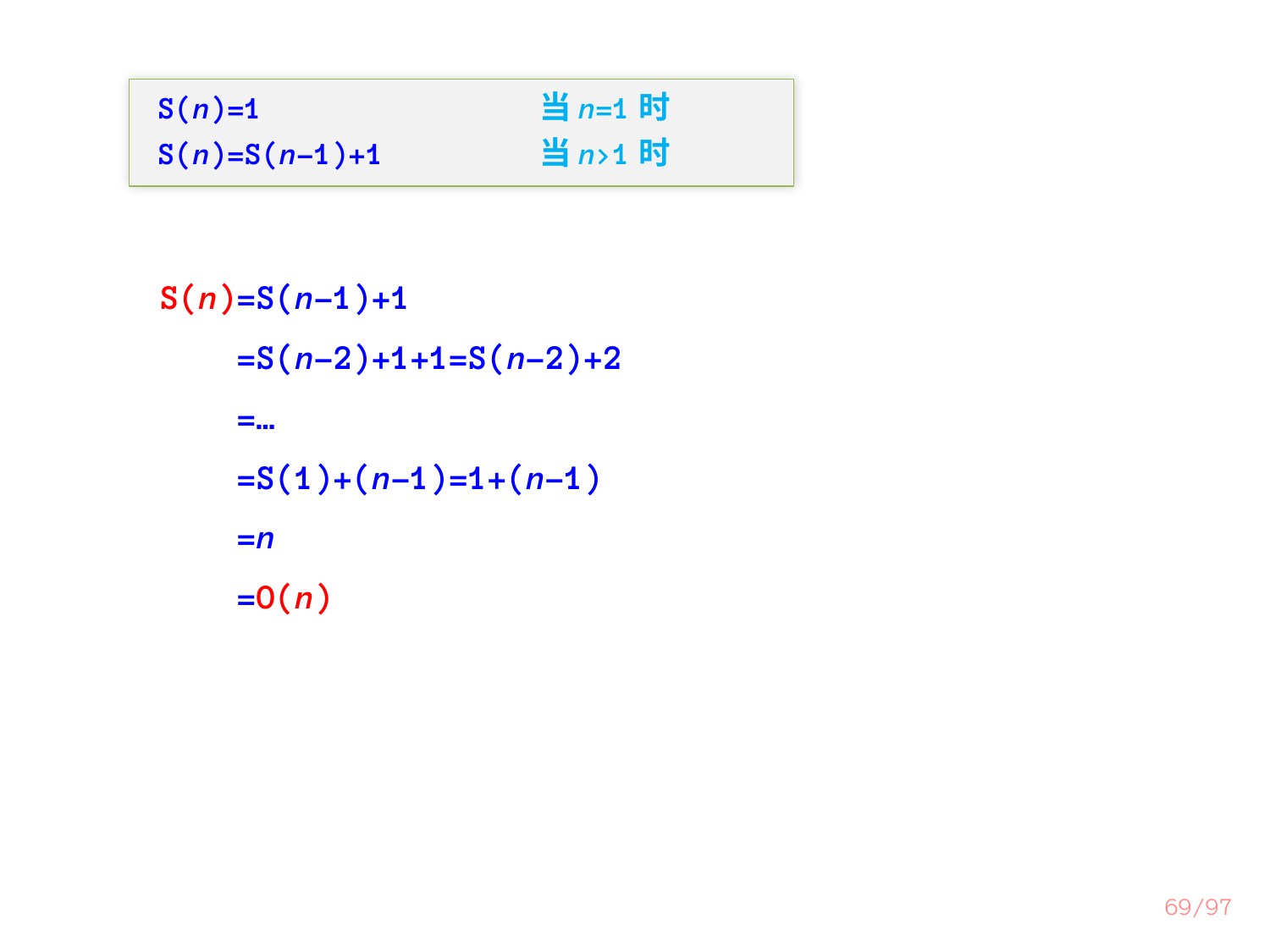

S(n)=1			当n=1时
S(n)=S(n-1)+1		当n>1时
S(n)=S(n-1)+1
    =S(n-2)+1+1=S(n-2)+2
    =…
    =S(1)+(n-1)=1+(n-1)
    =n
    =O(n)
69/97